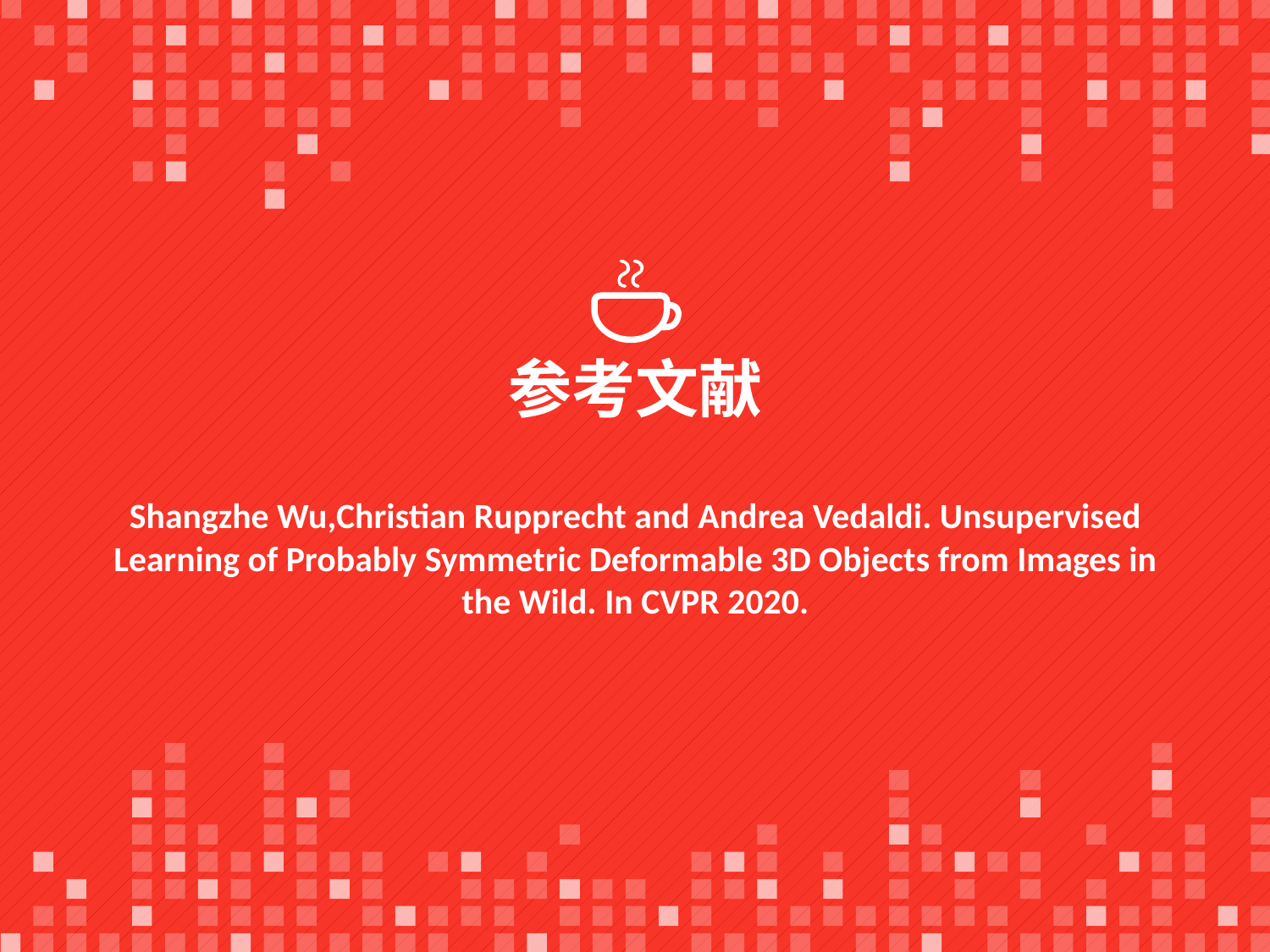

参考文献
Shangzhe Wu,Christian Rupprecht and Andrea Vedaldi. Unsupervised Learning of Probably Symmetric Deformable 3D Objects from Images in the Wild. In CVPR 2020.